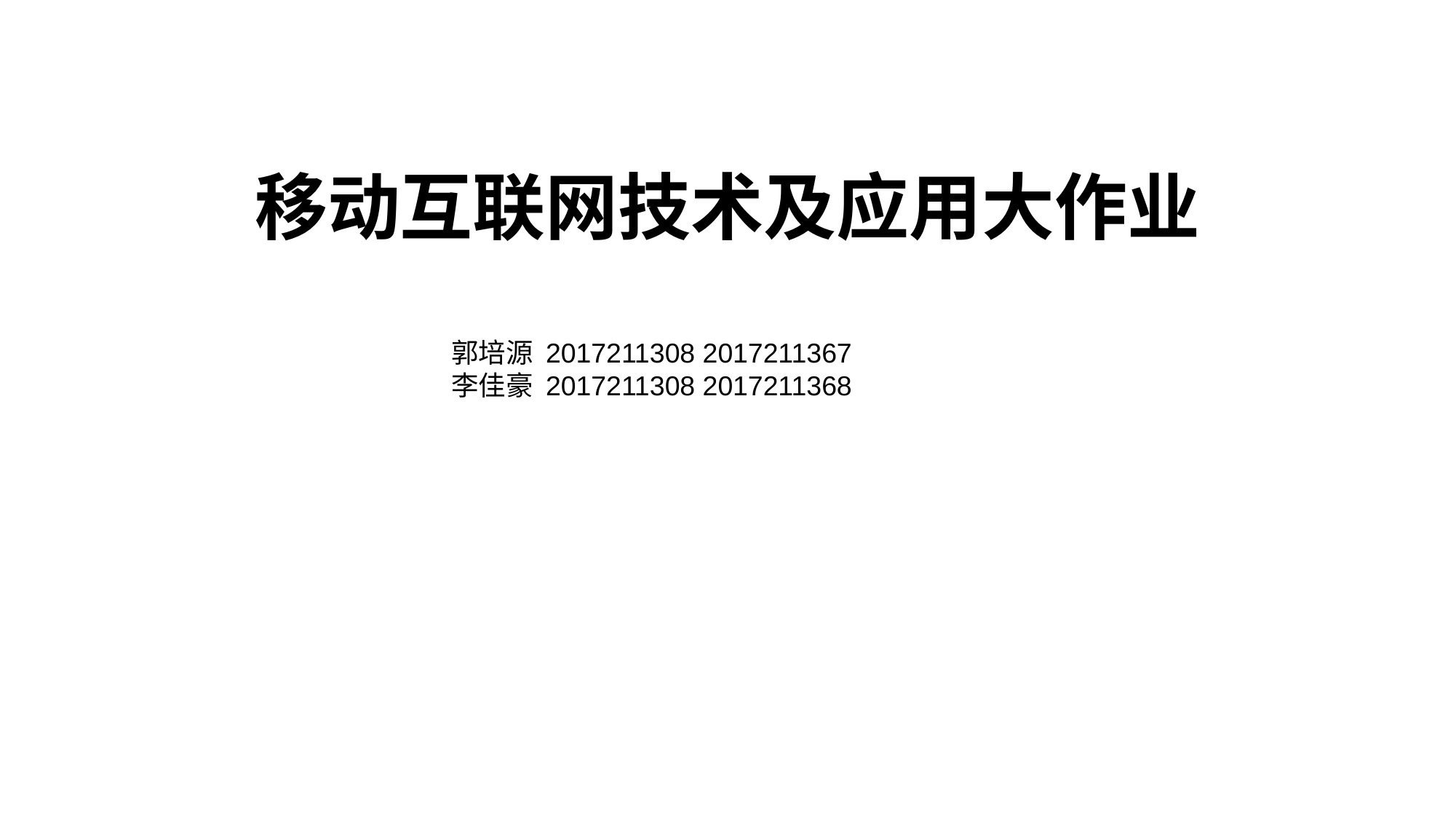

移动互联网技术及应用大作业

                                            郭培源 2017211308 2017211367
                                            李佳豪 2017211308 2017211368